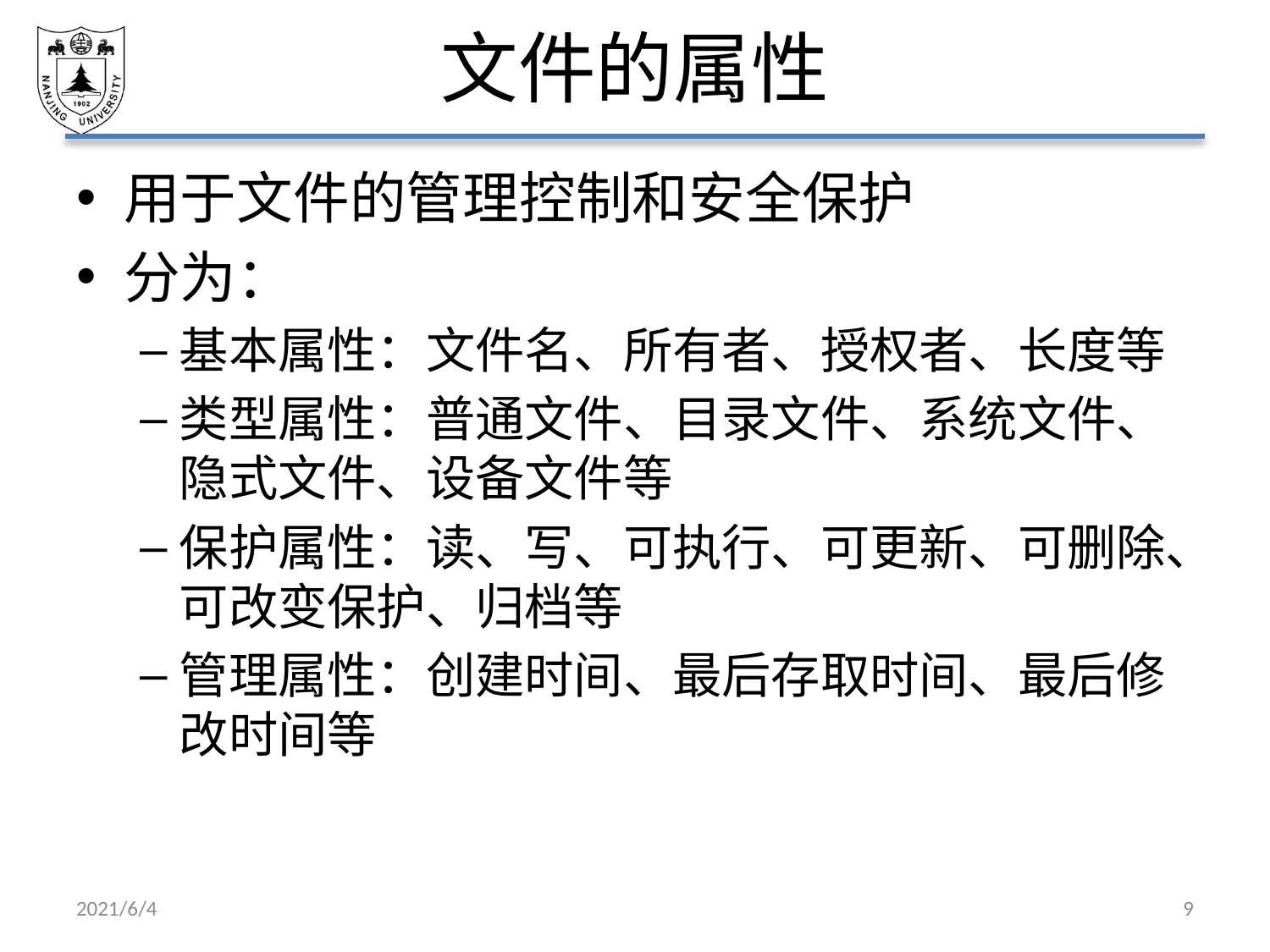

# 文件的属性
用于文件的管理控制和安全保护
分为：
基本属性：文件名、所有者、授权者、长度等
类型属性：普通文件、目录文件、系统文件、隐式文件、设备文件等
保护属性：读、写、可执行、可更新、可删除、可改变保护、归档等
管理属性：创建时间、最后存取时间、最后修改时间等

2021/6/4
9